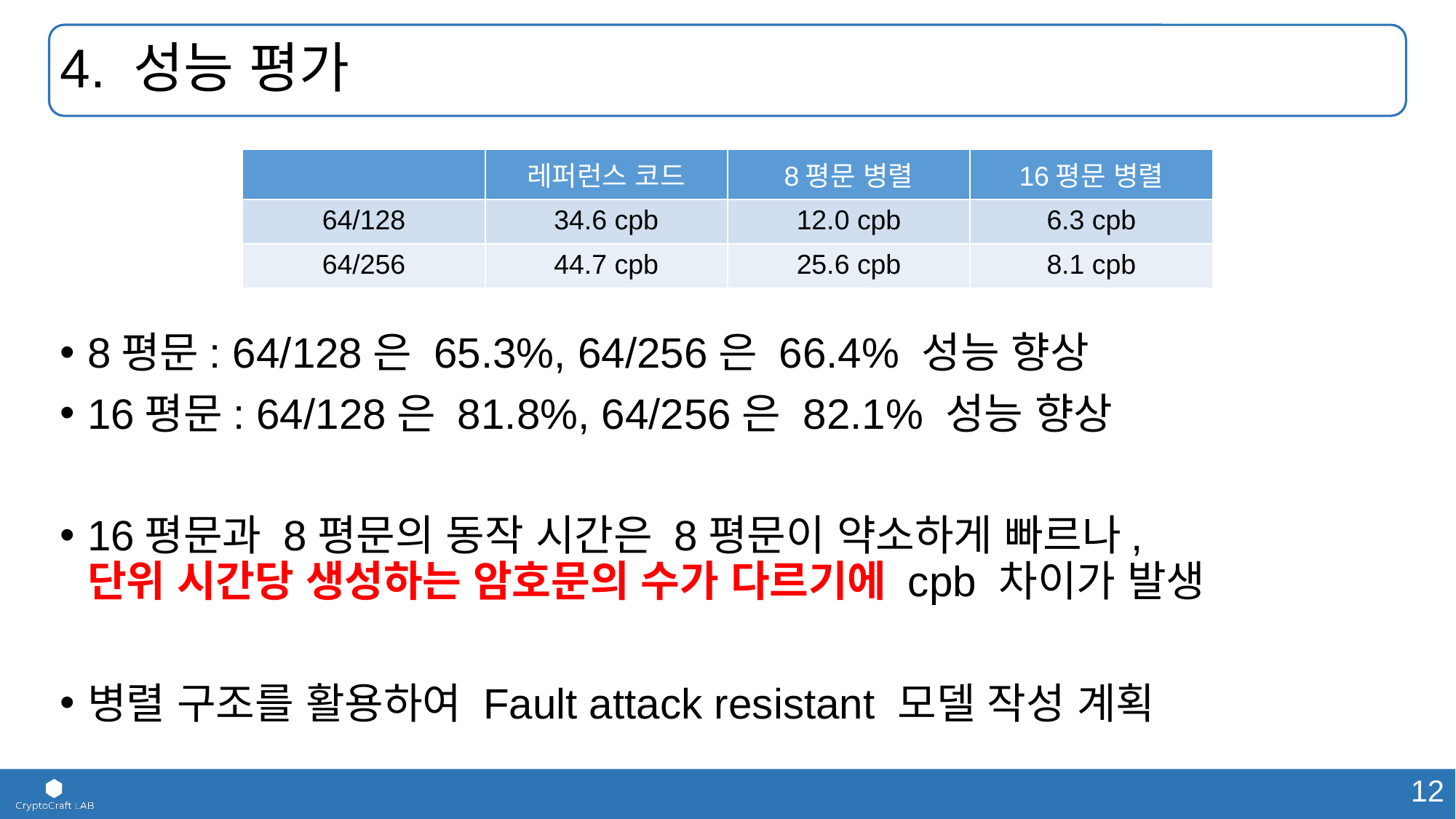

# 4. 성능 평가

8평문: 64/128은 65.3%, 64/256은 66.4% 성능 향상
16평문: 64/128은 81.8%, 64/256은 82.1% 성능 향상

16평문과 8평문의 동작 시간은 8평문이 약소하게 빠르나,
단위 시간당 생성하는 암호문의 수가 다르기에 cpb 차이가 발생

병렬 구조를 활용하여 Fault attack resistant 모델 작성 계획
|  | 레퍼런스 코드 | 8평문 병렬 | 16평문 병렬 |
| --- | --- | --- | --- |
| 64/128 | 34.6 cpb | 12.0 cpb | 6.3 cpb |
| 64/256 | 44.7 cpb | 25.6 cpb | 8.1 cpb |